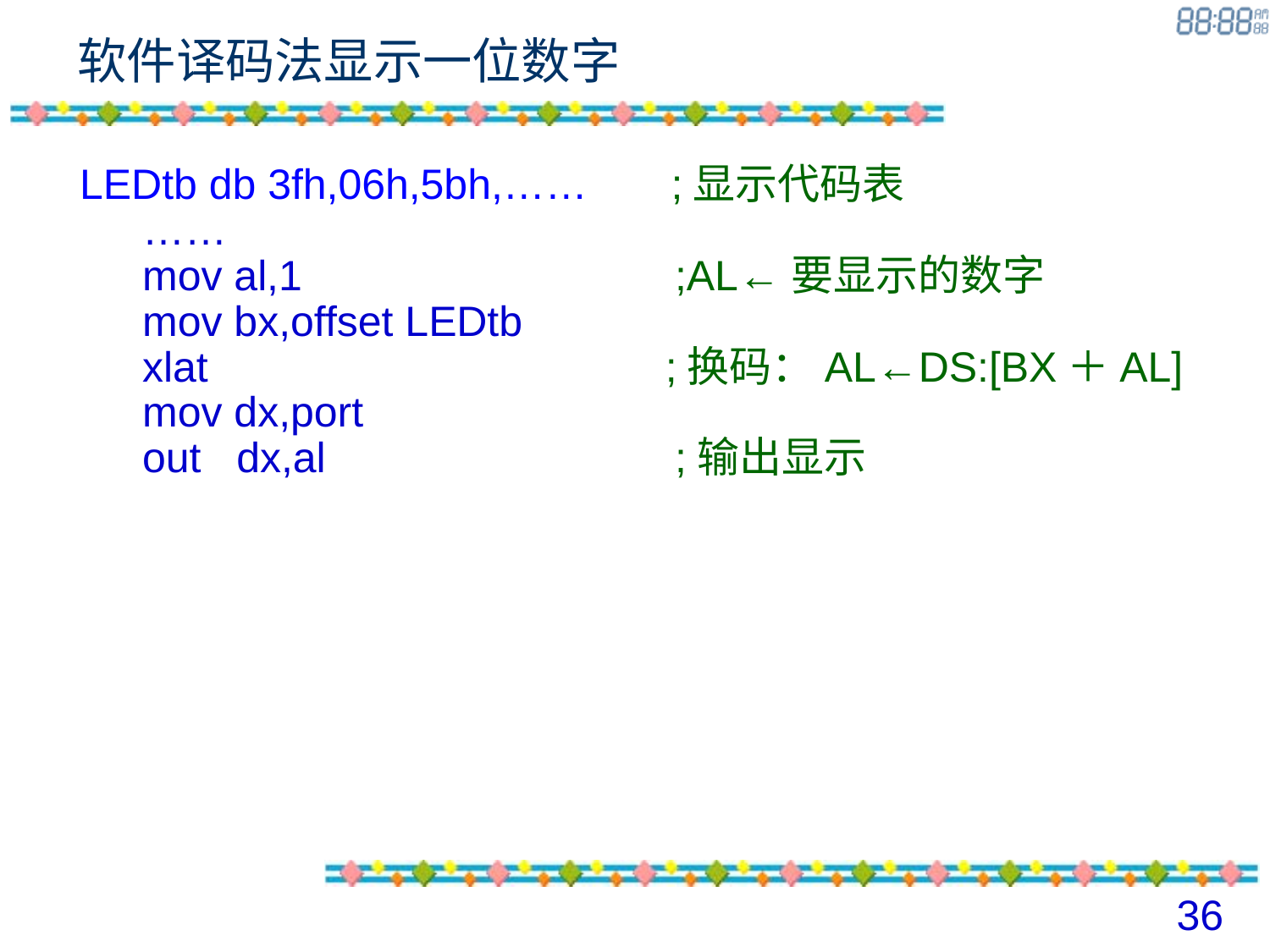

软件译码法显示一位数字
LEDtb db 3fh,06h,5bh,……       ;显示代码表
	……
	mov al,1	                             ;AL←要显示的数字
	mov bx,offset LEDtb
	xlat		       ;换码：AL←DS:[BX＋AL]
	mov dx,port
	out   dx,al	                             ;输出显示